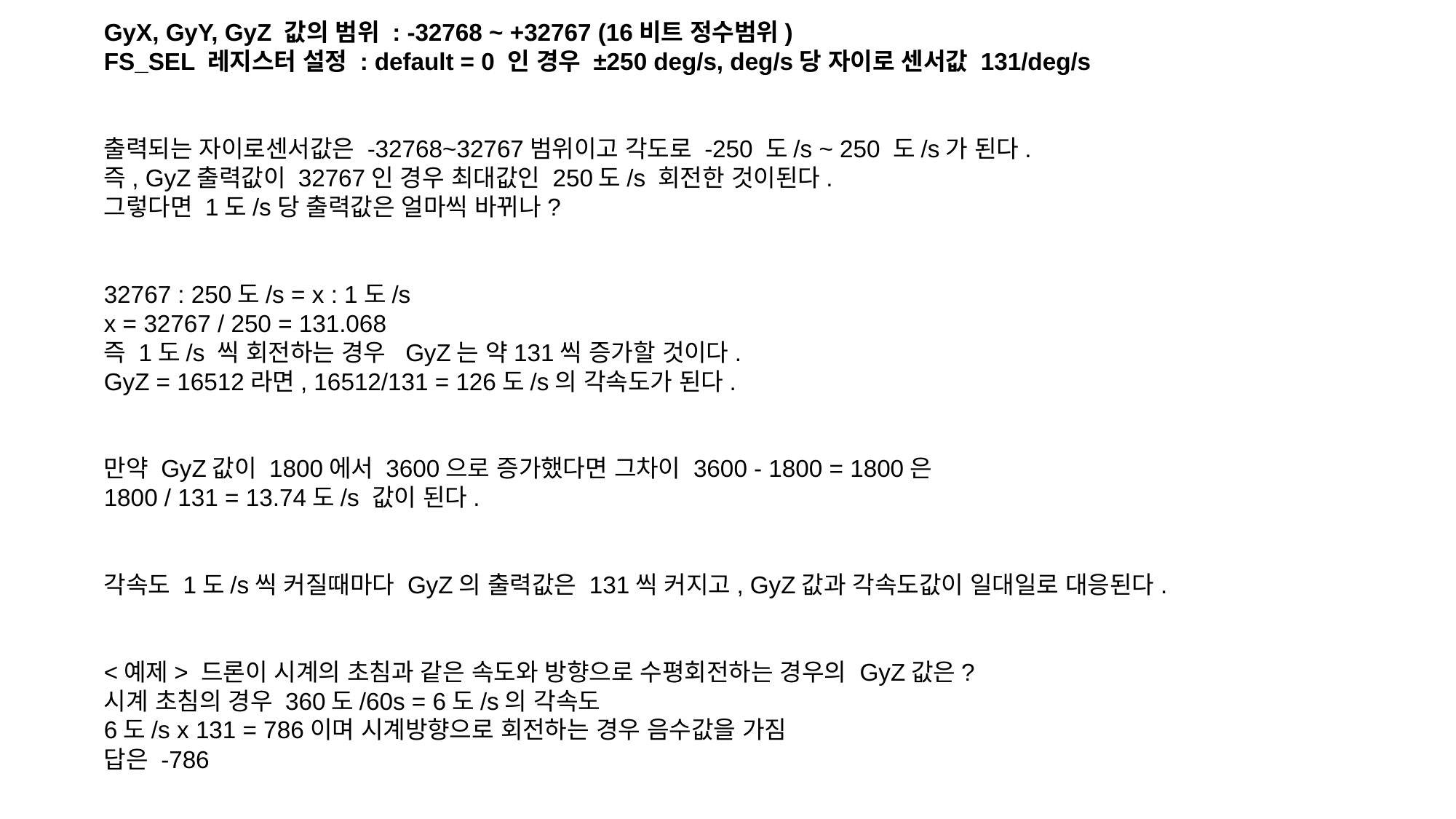

GyX, GyY, GyZ 값의 범위 : -32768 ~ +32767 (16비트 정수범위)
FS_SEL 레지스터 설정 : default = 0 인 경우 ±250 deg/s, deg/s당 자이로 센서값 131/deg/s

출력되는 자이로센서값은 -32768~32767범위이고 각도로 -250 도/s ~ 250 도/s가 된다.
즉, GyZ출력값이 32767인 경우 최대값인 250도/s 회전한 것이된다.
그렇다면 1도/s당 출력값은 얼마씩 바뀌나?

32767 : 250도/s = x : 1도/s
x = 32767 / 250 = 131.068
즉 1도/s 씩 회전하는 경우  GyZ는 약131씩 증가할 것이다.
GyZ = 16512라면, 16512/131 = 126도/s의 각속도가 된다.

만약 GyZ값이 1800에서 3600으로 증가했다면 그차이 3600 - 1800 = 1800은
1800 / 131 = 13.74도/s 값이 된다.

각속도 1도/s씩 커질때마다 GyZ의 출력값은 131씩 커지고, GyZ값과 각속도값이 일대일로 대응된다.

<예제> 드론이 시계의 초침과 같은 속도와 방향으로 수평회전하는 경우의 GyZ값은?
시계 초침의 경우 360도/60s = 6도/s의 각속도
6도/s x 131 = 786이며 시계방향으로 회전하는 경우 음수값을 가짐
답은 -786